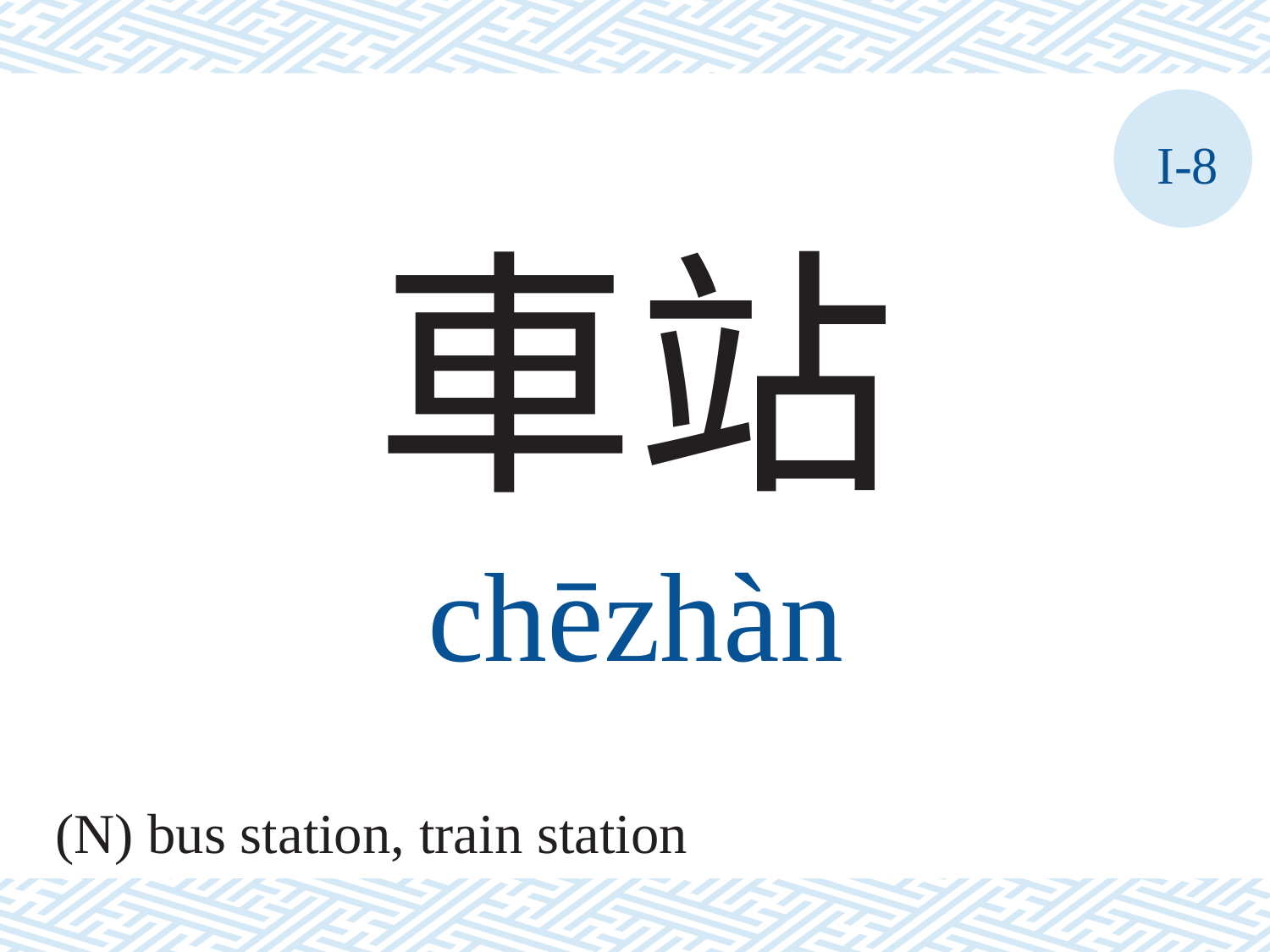

I-8
車站
chēzhàn
(N) bus station, train station